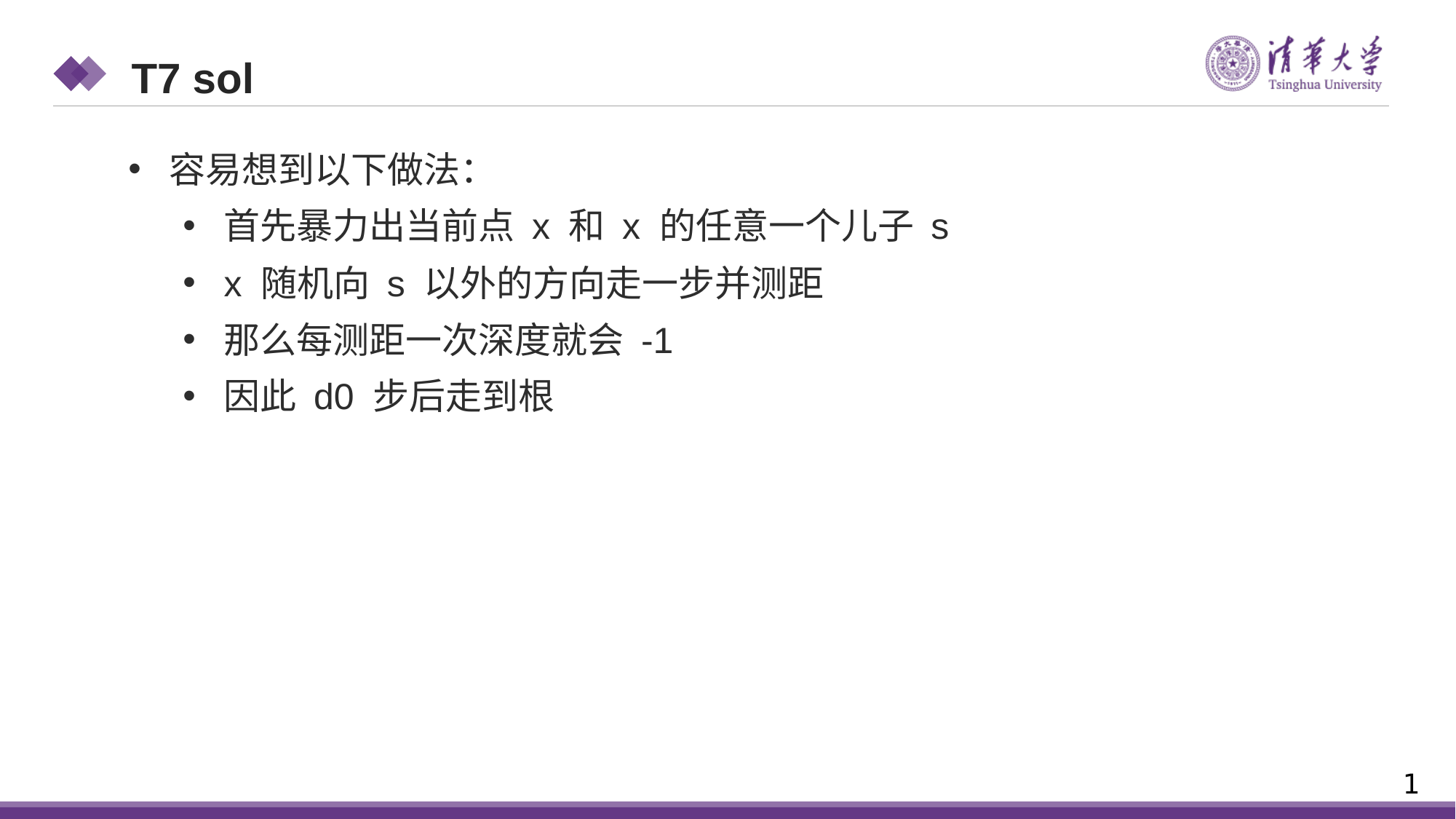

T7 sol
容易想到以下做法：
首先暴力出当前点 x 和 x 的任意一个儿子 s
x 随机向 s 以外的方向走一步并测距
那么每测距一次深度就会 -1
因此 d0 步后走到根
1